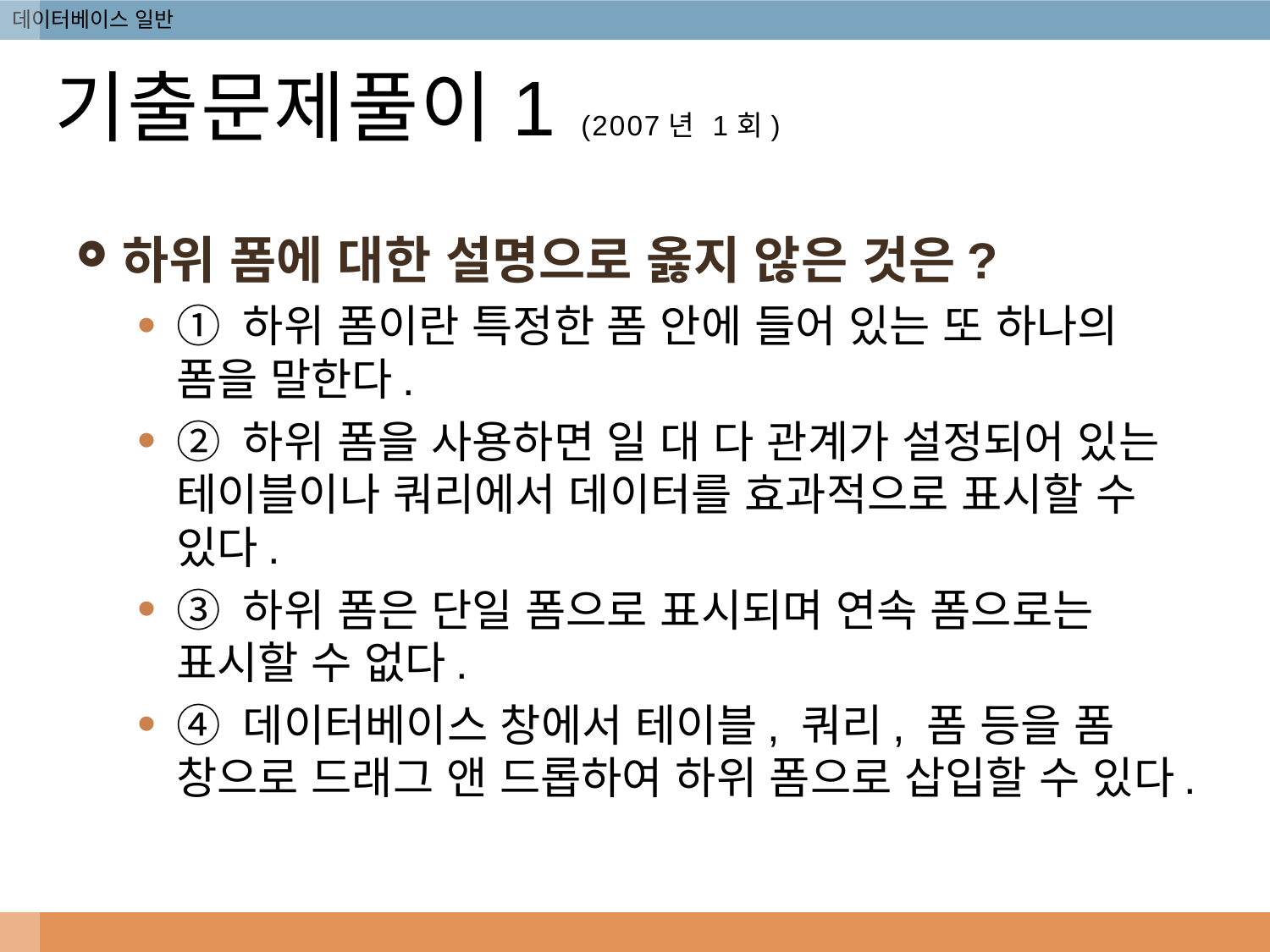

# 기출문제풀이1 (2007년 1회)
하위 폼에 대한 설명으로 옳지 않은 것은?
① 하위 폼이란 특정한 폼 안에 들어 있는 또 하나의 폼을 말한다.
② 하위 폼을 사용하면 일 대 다 관계가 설정되어 있는 테이블이나 쿼리에서 데이터를 효과적으로 표시할 수 있다.
③ 하위 폼은 단일 폼으로 표시되며 연속 폼으로는 표시할 수 없다.
④ 데이터베이스 창에서 테이블, 쿼리, 폼 등을 폼 창으로 드래그 앤 드롭하여 하위 폼으로 삽입할 수 있다.